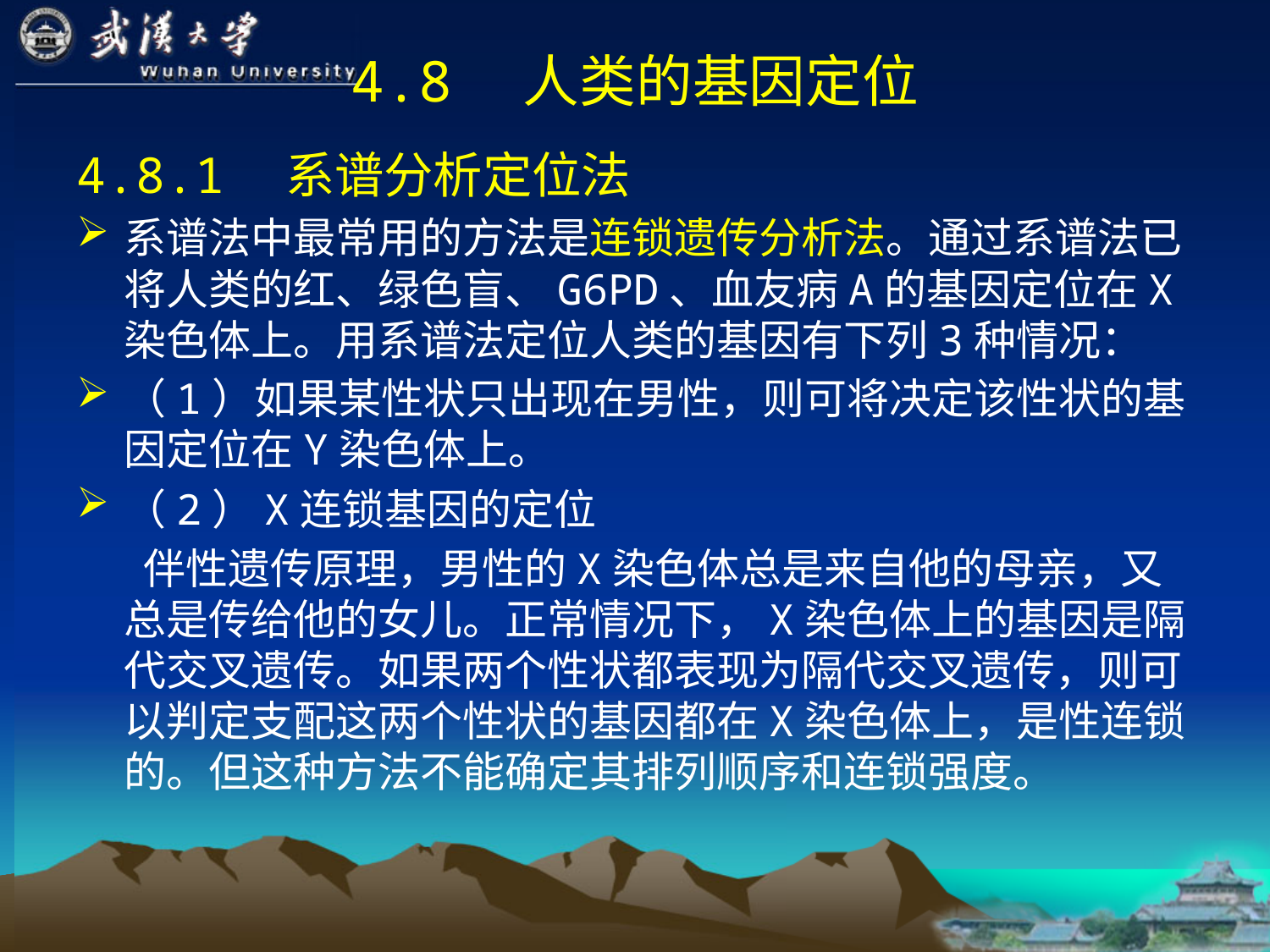

# 4.8　人类的基因定位
4.8.1　系谱分析定位法
系谱法中最常用的方法是连锁遗传分析法。通过系谱法已将人类的红、绿色盲、G6PD、血友病A的基因定位在X染色体上。用系谱法定位人类的基因有下列3种情况：
（1）如果某性状只出现在男性，则可将决定该性状的基因定位在Y染色体上。
（2）X连锁基因的定位
      伴性遗传原理，男性的X染色体总是来自他的母亲，又总是传给他的女儿。正常情况下，X染色体上的基因是隔代交叉遗传。如果两个性状都表现为隔代交叉遗传，则可以判定支配这两个性状的基因都在X染色体上，是性连锁的。但这种方法不能确定其排列顺序和连锁强度。